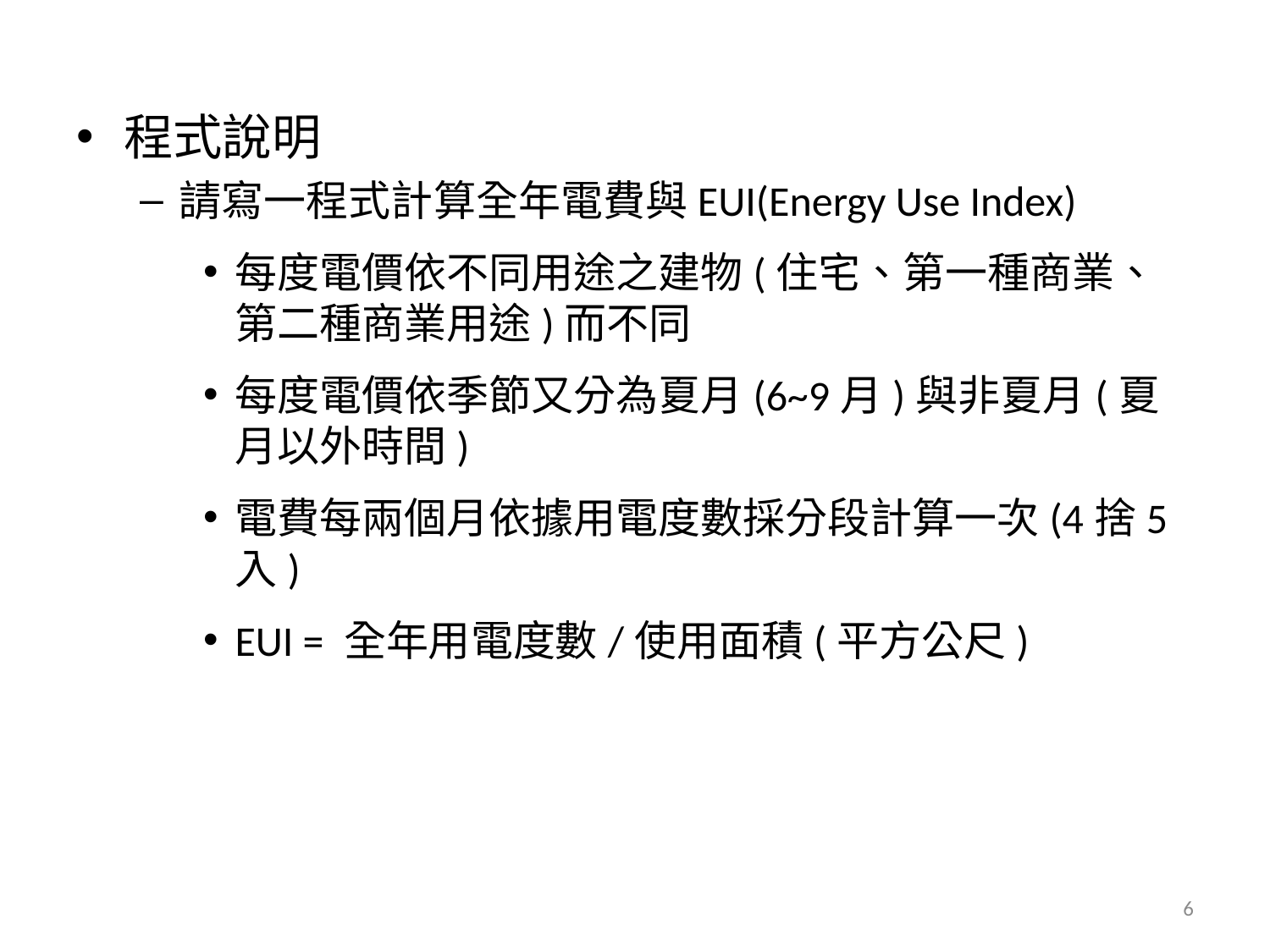

程式說明
請寫一程式計算全年電費與EUI(Energy Use Index)
每度電價依不同用途之建物(住宅、第一種商業、第二種商業用途)而不同
每度電價依季節又分為夏月(6~9月)與非夏月(夏月以外時間)
電費每兩個月依據用電度數採分段計算一次(4捨5入)
EUI = 全年用電度數/使用面積(平方公尺)

6